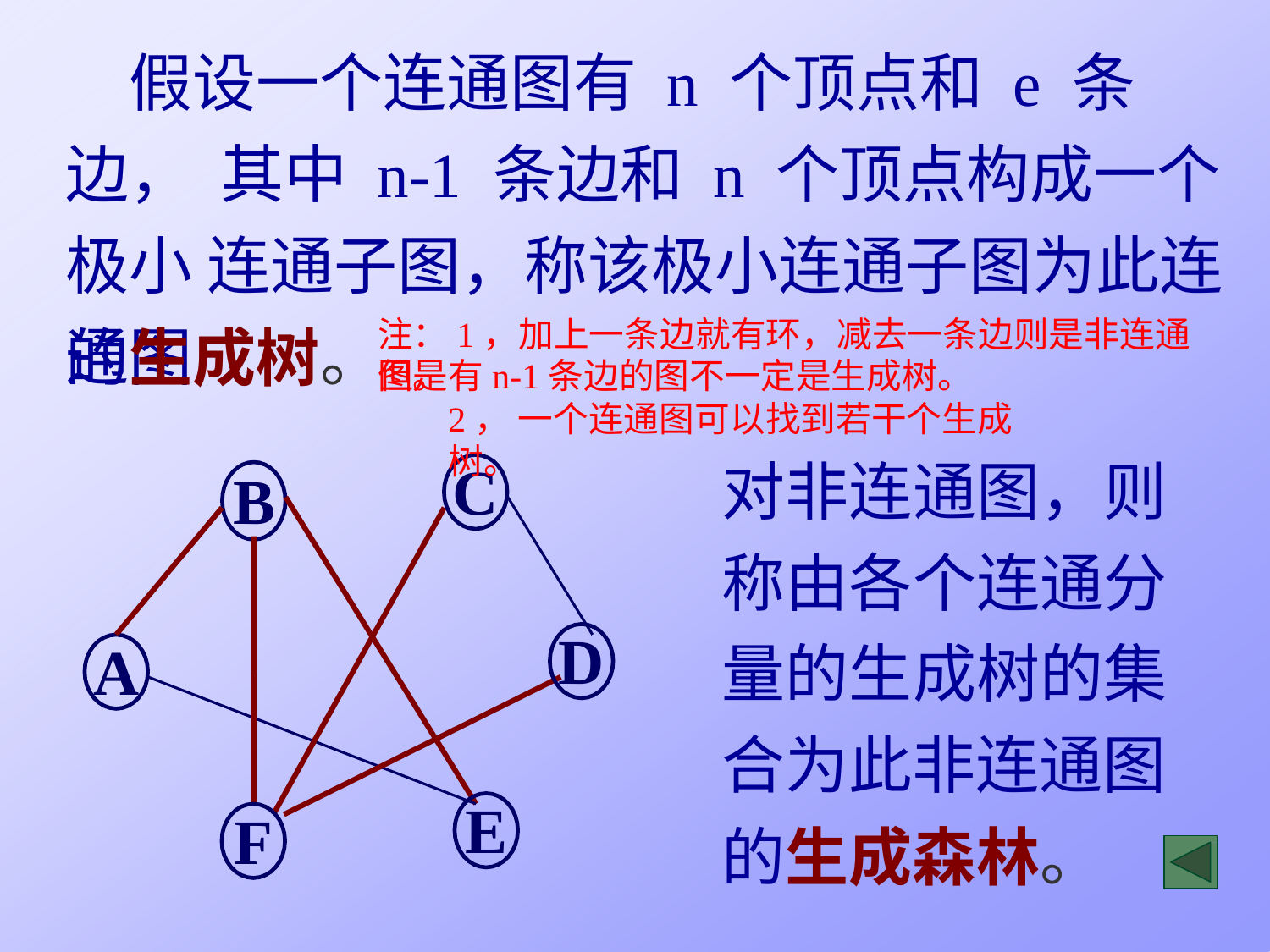

# 假设一个连通图有 n 个顶点和 e 条边，  其中 n-1 条边和 n 个顶点构成一个极小 连通子图，称该极小连通子图为此连通图
注：1，加上一条边就有环，减去一条边则是非连通图。
的生成树。
但是有n-1条边的图不一定是生成树。
2， 一个连通图可以找到若干个生成树。
对非连通图，则 称由各个连通分 量的生成树的集 合为此非连通图
C

B

D

A

E

F

的生成森林。